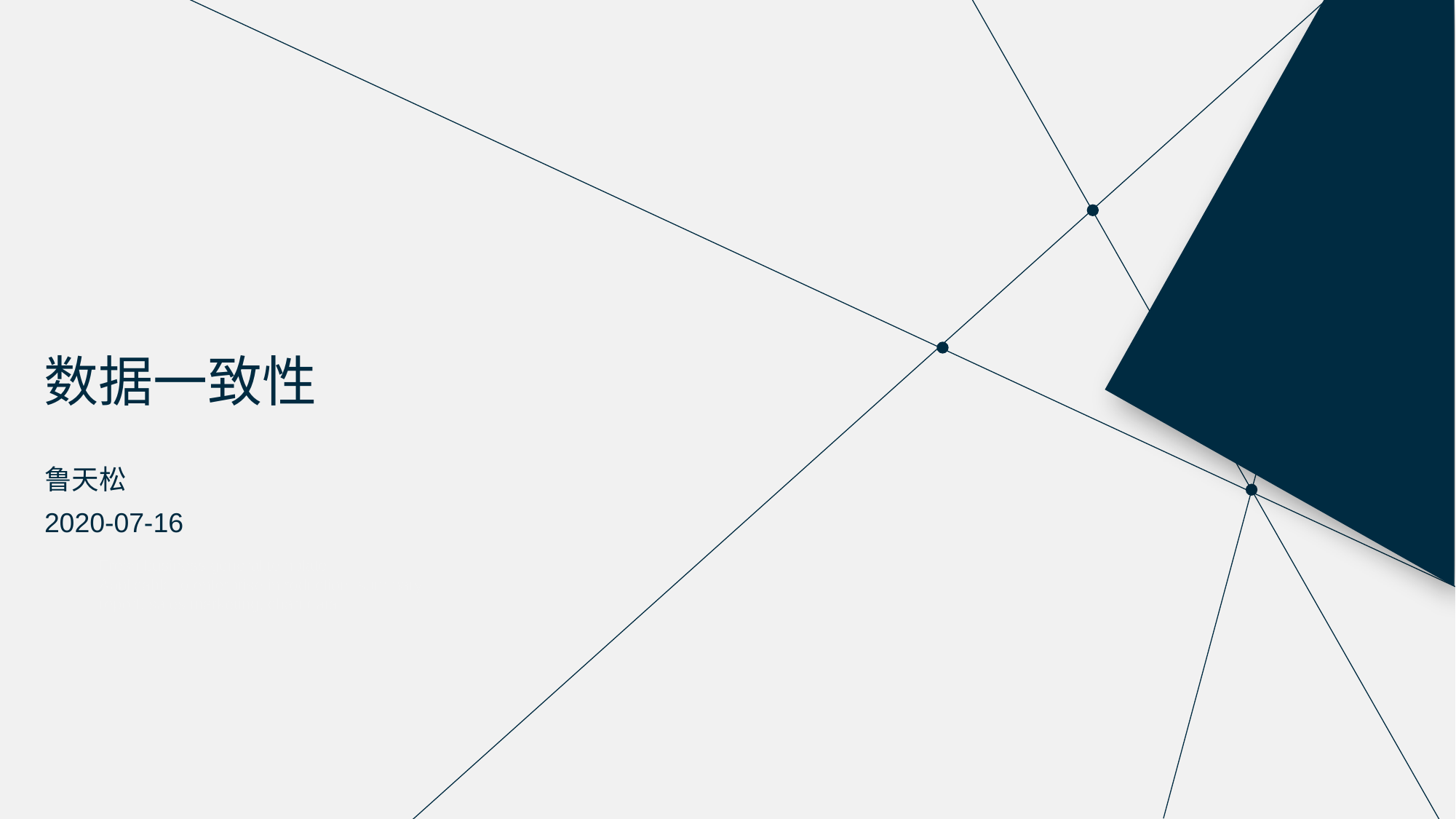

数据一致性

鲁天松
2020-07-16

Fresh business general template
Applicable to enterprise introduction, summary report, sales marketing, chart data